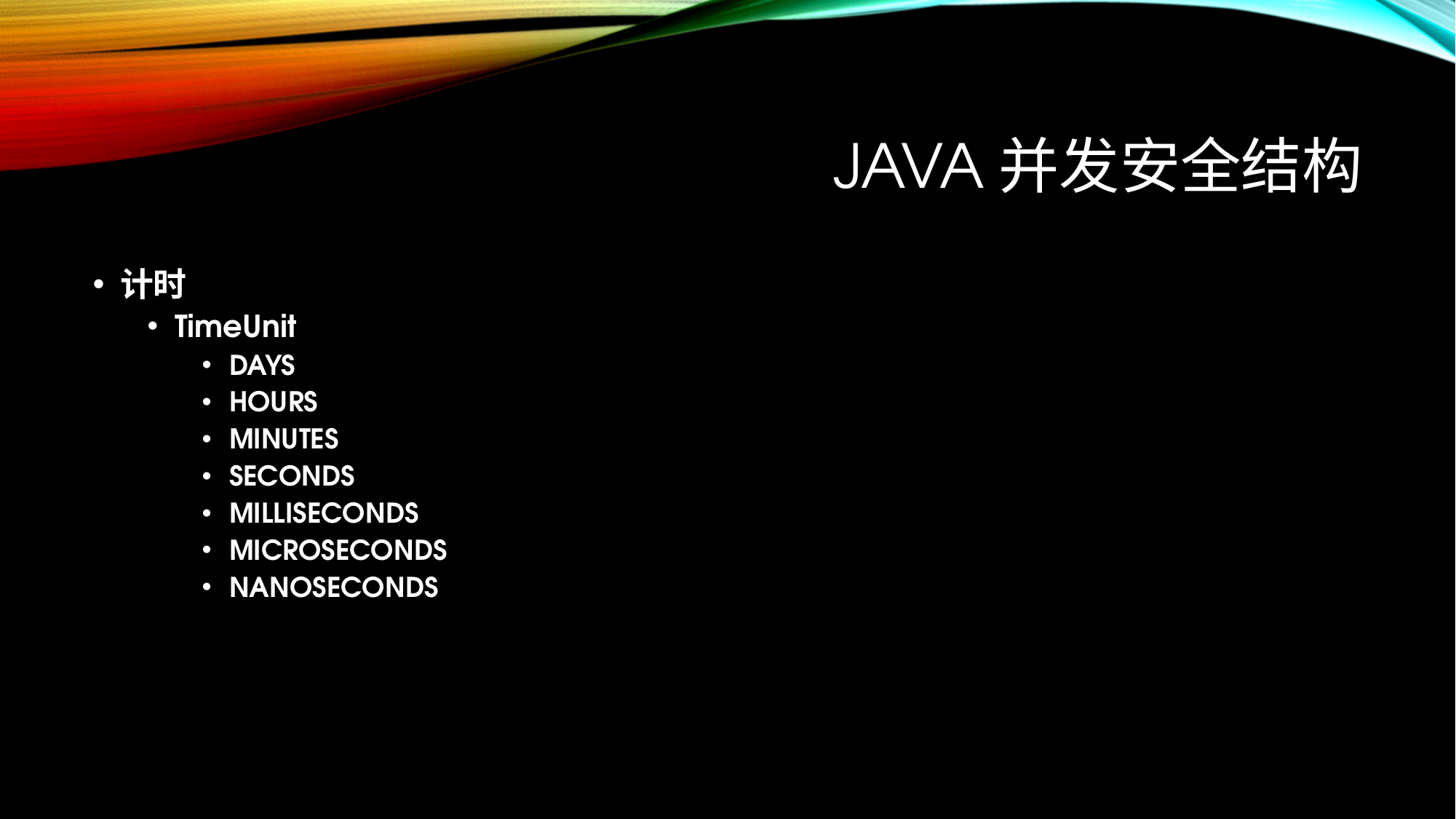

# java并发安全结构
计时
TimeUnit
DAYS
HOURS
MINUTES
SECONDS
MILLISECONDS
MICROSECONDS
NANOSECONDS